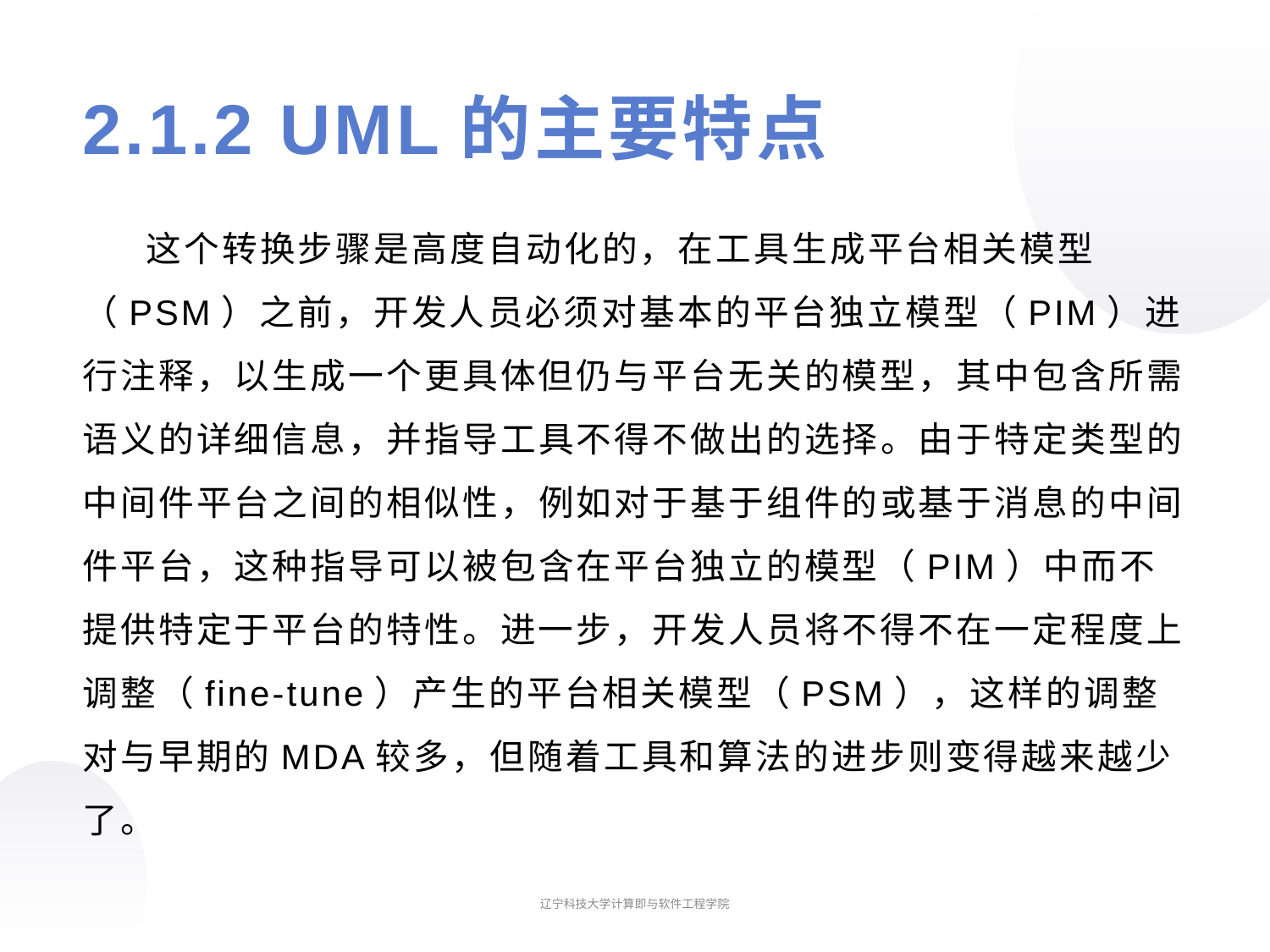

# 2.1.2 UML的主要特点
这个转换步骤是高度自动化的，在工具生成平台相关模型（PSM）之前，开发人员必须对基本的平台独立模型（PIM）进行注释，以生成一个更具体但仍与平台无关的模型，其中包含所需语义的详细信息，并指导工具不得不做出的选择。由于特定类型的中间件平台之间的相似性，例如对于基于组件的或基于消息的中间件平台，这种指导可以被包含在平台独立的模型（PIM）中而不提供特定于平台的特性。进一步，开发人员将不得不在一定程度上调整（fine-tune）产生的平台相关模型（PSM），这样的调整对与早期的MDA较多，但随着工具和算法的进步则变得越来越少了。

辽宁科技大学计算即与软件工程学院
17